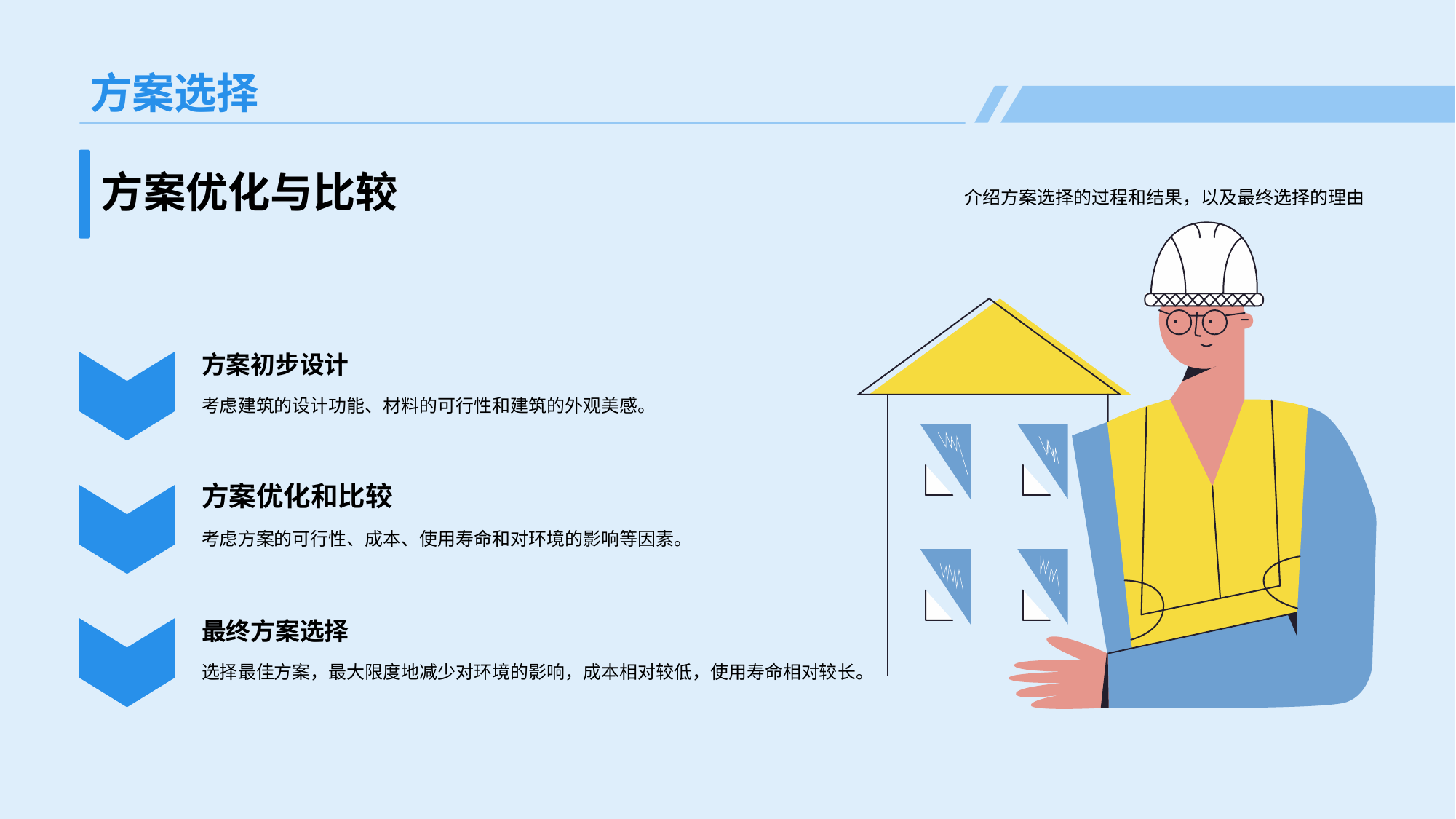

# 方案选择

方案优化与比较
介绍方案选择的过程和结果，以及最终选择的理由

方案初步设计

考虑建筑的设计功能、材料的可行性和建筑的外观美感。
方案优化和比较

考虑方案的可行性、成本、使用寿命和对环境的影响等因素。
最终方案选择

选择最佳方案，最大限度地减少对环境的影响，成本相对较低，使用寿命相对较长。